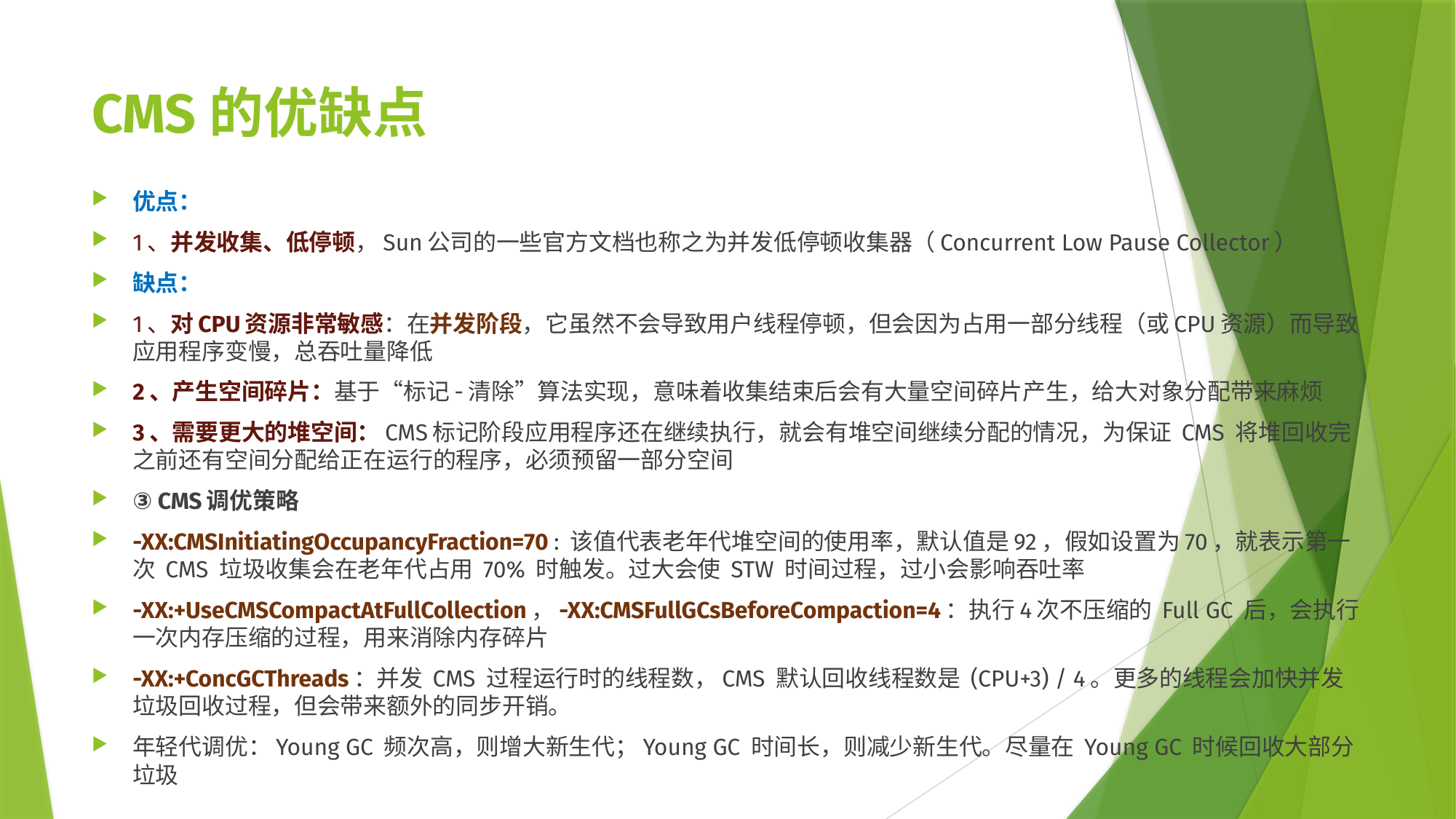

# CMS的优缺点
优点：
1、并发收集、低停顿，Sun公司的一些官方文档也称之为并发低停顿收集器（Concurrent Low Pause Collector）
缺点：
1、对CPU资源非常敏感：在并发阶段，它虽然不会导致用户线程停顿，但会因为占用一部分线程（或CPU资源）而导致应用程序变慢，总吞吐量降低
2、产生空间碎片：基于“标记-清除”算法实现，意味着收集结束后会有大量空间碎片产生，给大对象分配带来麻烦
3、需要更大的堆空间：CMS标记阶段应用程序还在继续执行，就会有堆空间继续分配的情况，为保证 CMS 将堆回收完之前还有空间分配给正在运行的程序，必须预留一部分空间
③ CMS调优策略
-XX:CMSInitiatingOccupancyFraction=70 : 该值代表老年代堆空间的使用率，默认值是92，假如设置为70，就表示第一次 CMS 垃圾收集会在老年代占用 70% 时触发。过大会使 STW 时间过程，过小会影响吞吐率
-XX:+UseCMSCompactAtFullCollection，-XX:CMSFullGCsBeforeCompaction=4：执行4次不压缩的 Full GC 后，会执行一次内存压缩的过程，用来消除内存碎片
-XX:+ConcGCThreads：并发 CMS 过程运行时的线程数，CMS 默认回收线程数是 (CPU+3) / 4。更多的线程会加快并发垃圾回收过程，但会带来额外的同步开销。
年轻代调优：Young GC 频次高，则增大新生代；Young GC 时间长，则减少新生代。尽量在 Young GC 时候回收大部分垃圾